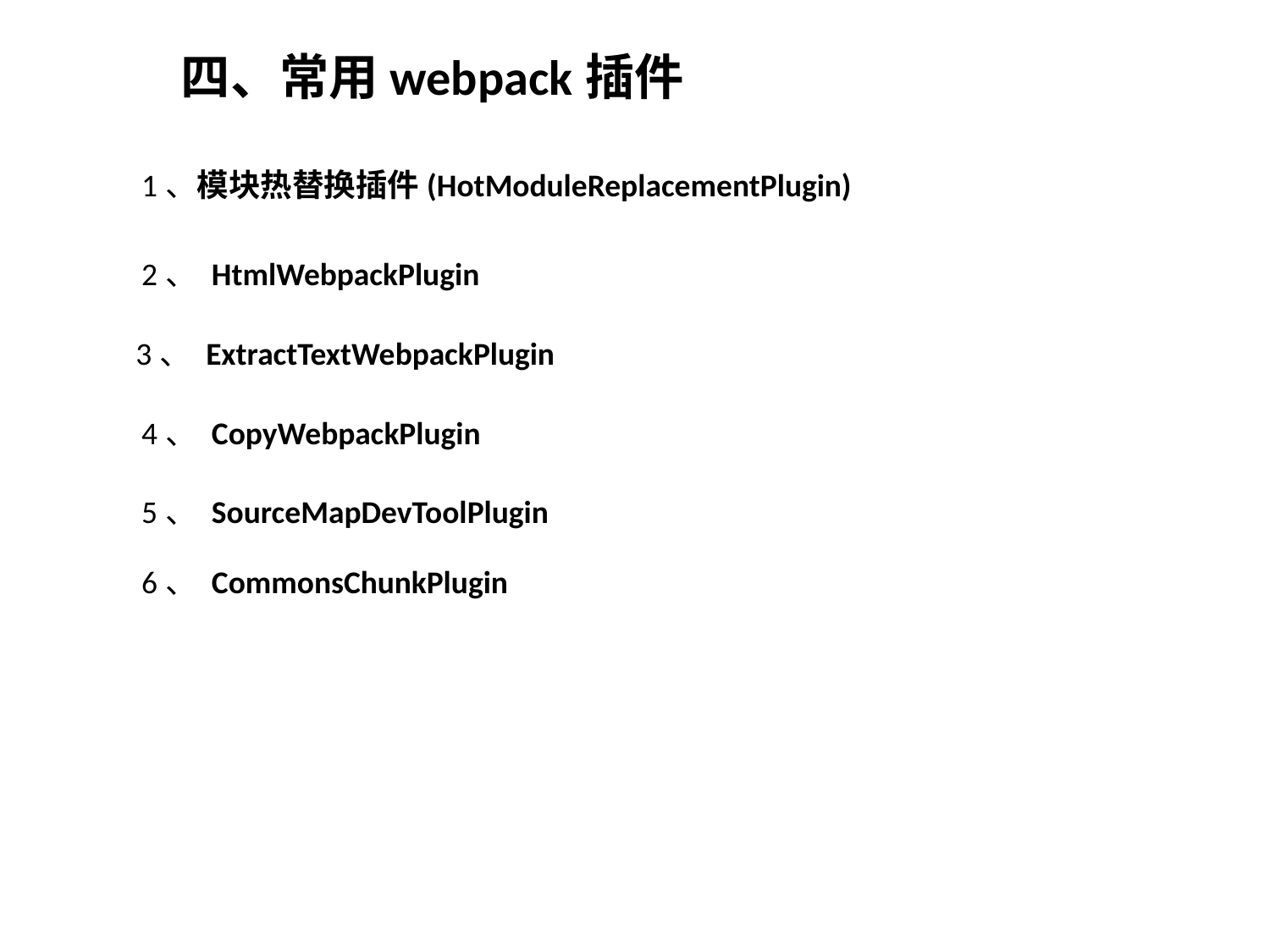

四、常用webpack插件
1、模块热替换插件(HotModuleReplacementPlugin)

2、 HtmlWebpackPlugin
3、 ExtractTextWebpackPlugin

4、 CopyWebpackPlugin

5、 SourceMapDevToolPlugin

6、 CommonsChunkPlugin